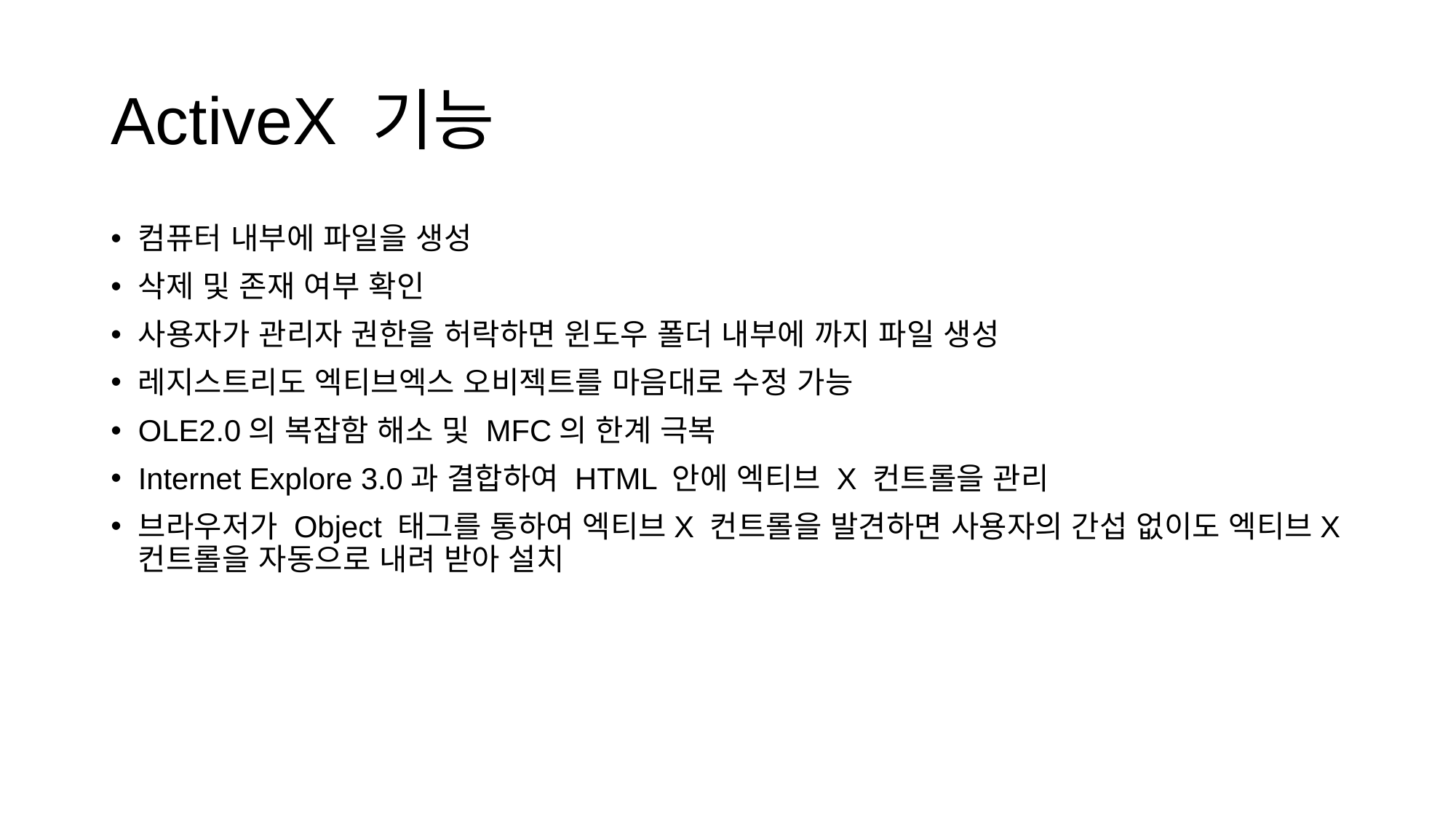

# ActiveX 기능
컴퓨터 내부에 파일을 생성
삭제 및 존재 여부 확인
사용자가 관리자 권한을 허락하면 윈도우 폴더 내부에 까지 파일 생성
레지스트리도 엑티브엑스 오비젝트를 마음대로 수정 가능
OLE2.0의 복잡함 해소 및 MFC의 한계 극복
Internet Explore 3.0과 결합하여 HTML 안에 엑티브 X 컨트롤을 관리
브라우저가 Object 태그를 통하여 엑티브X 컨트롤을 발견하면 사용자의 간섭 없이도 엑티브X 컨트롤을 자동으로 내려 받아 설치